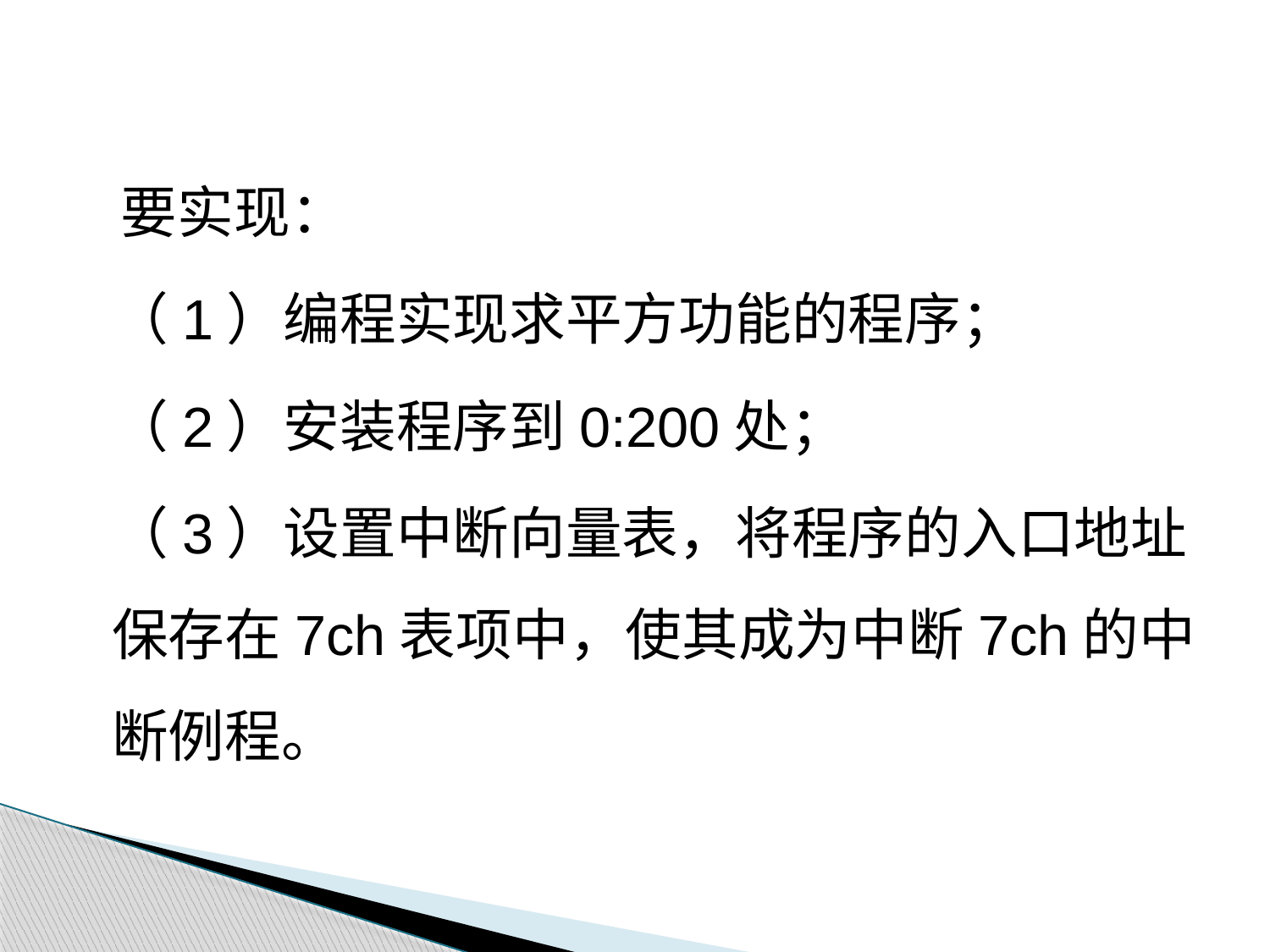

要实现：
（1）编程实现求平方功能的程序；
（2）安装程序到0:200处；
（3）设置中断向量表，将程序的入口地址保存在7ch表项中，使其成为中断7ch的中断例程。